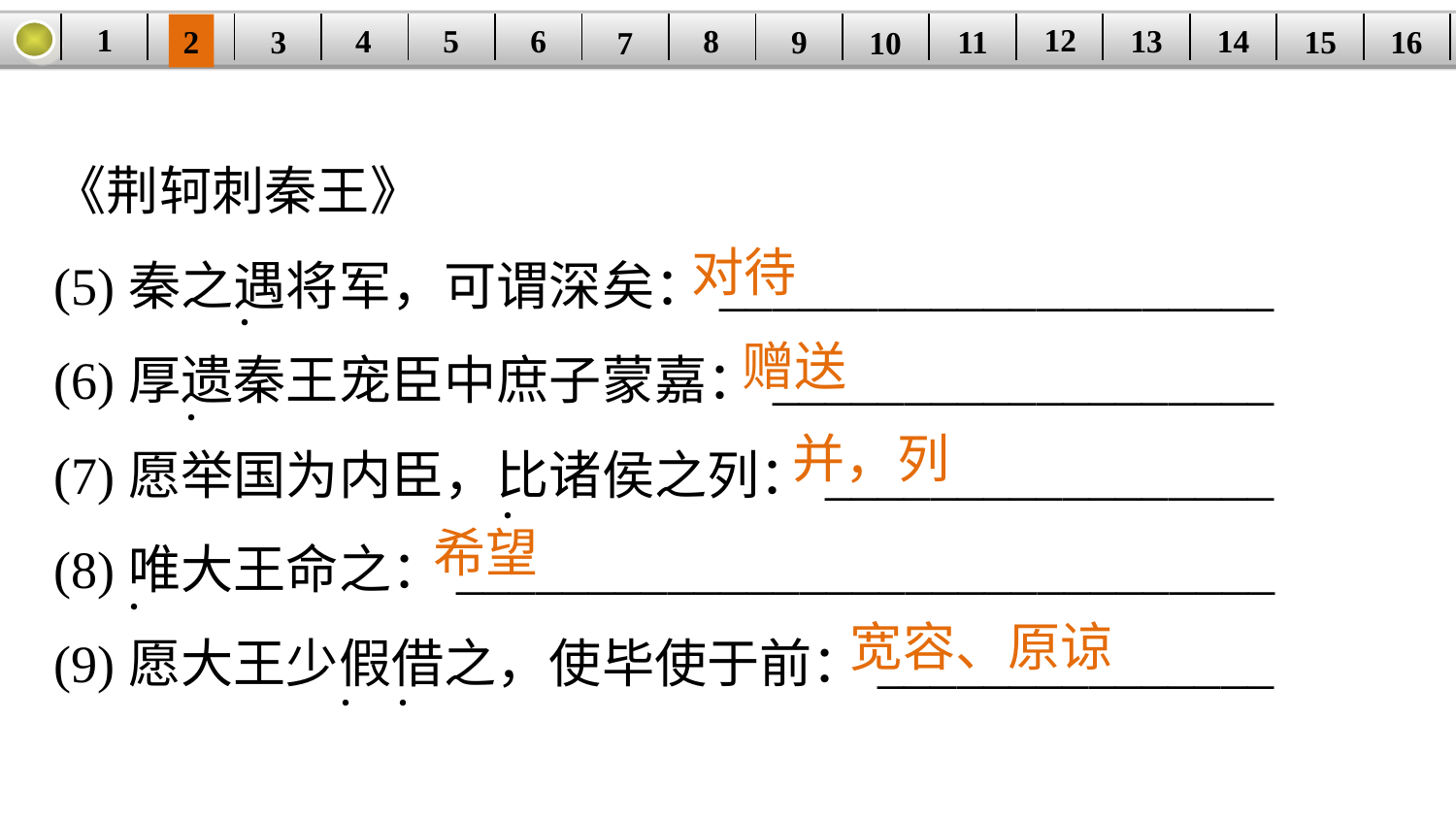

1
12
6
14
8
5
|  |  |  |  |  |  |  |  |  |  |  |  |  |  |  |  |
| --- | --- | --- | --- | --- | --- | --- | --- | --- | --- | --- | --- | --- | --- | --- | --- |
13
4
15
2
9
3
11
16
10
7

《荆轲刺秦王》
(5)秦之遇将军，可谓深矣：_____________________
(6)厚遗秦王宠臣中庶子蒙嘉：___________________
(7)愿举国为内臣，比诸侯之列：_________________
(8)唯大王命之：_______________________________
(9)愿大王少假借之，使毕使于前：_______________
对待
·
赠送
·
并，列
·
希望
·
宽容、原谅
·   ·